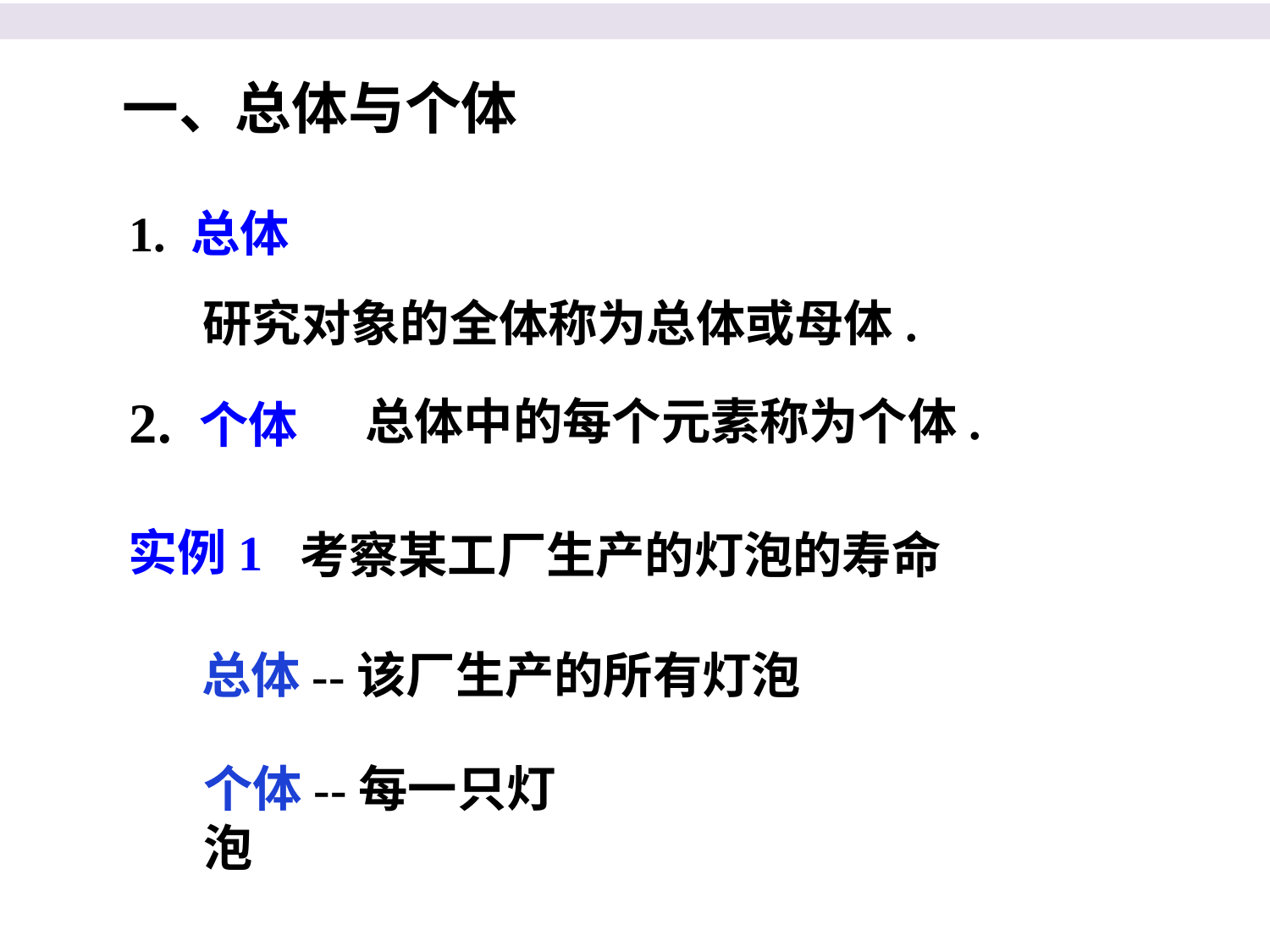

一、总体与个体
1. 总体
研究对象的全体称为总体或母体.
2. 个体
总体中的每个元素称为个体.
              考察某工厂生产的灯泡的寿命
实例1
总体--该厂生产的所有灯泡
个体--每一只灯泡